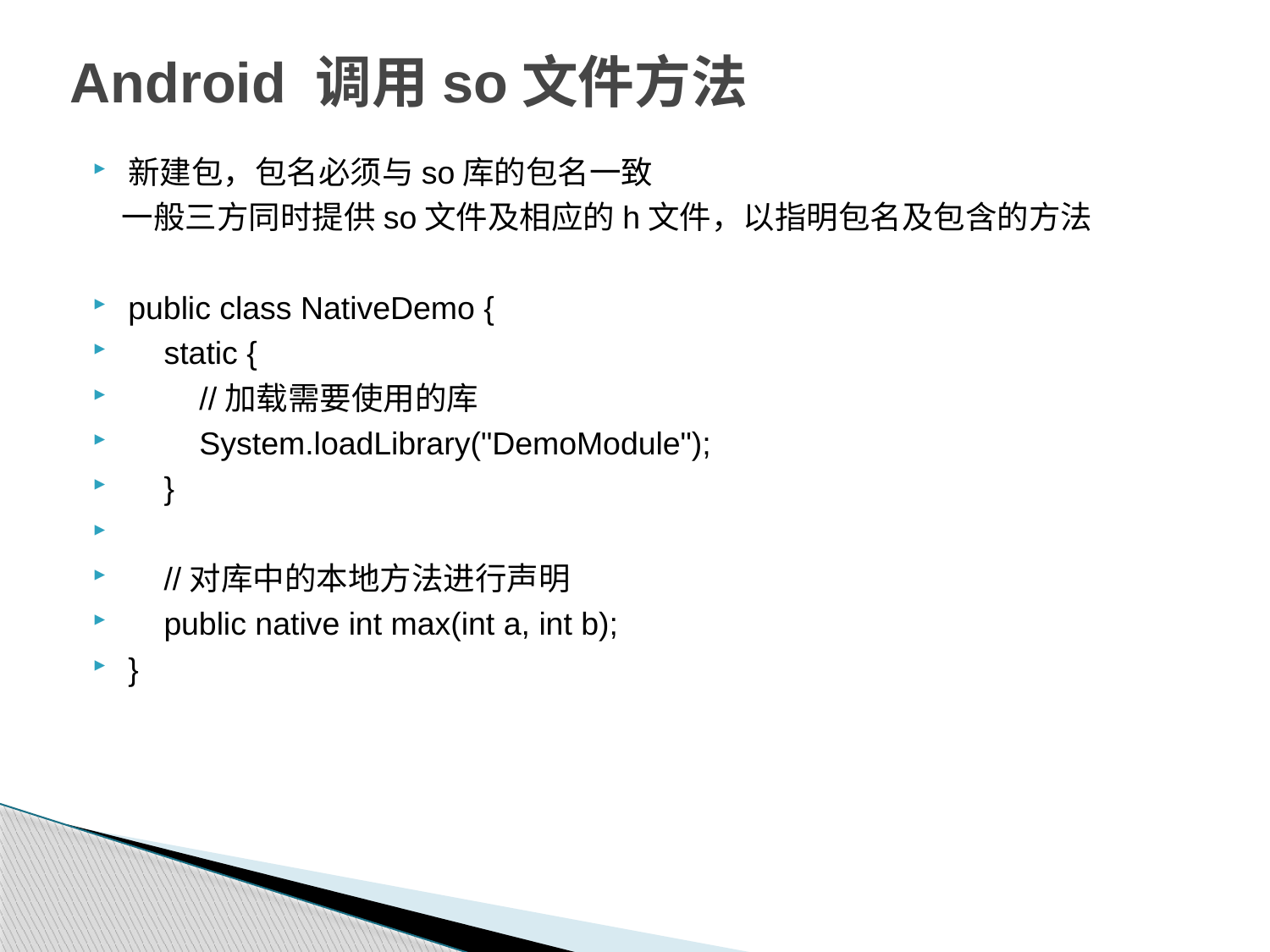

# Android 调用so文件方法
新建包，包名必须与so库的包名一致
   一般三方同时提供so文件及相应的h文件，以指明包名及包含的方法

public class NativeDemo {
    static {
        //加载需要使用的库
        System.loadLibrary("DemoModule");
    }

    //对库中的本地方法进行声明
    public native int max(int a, int b);
}